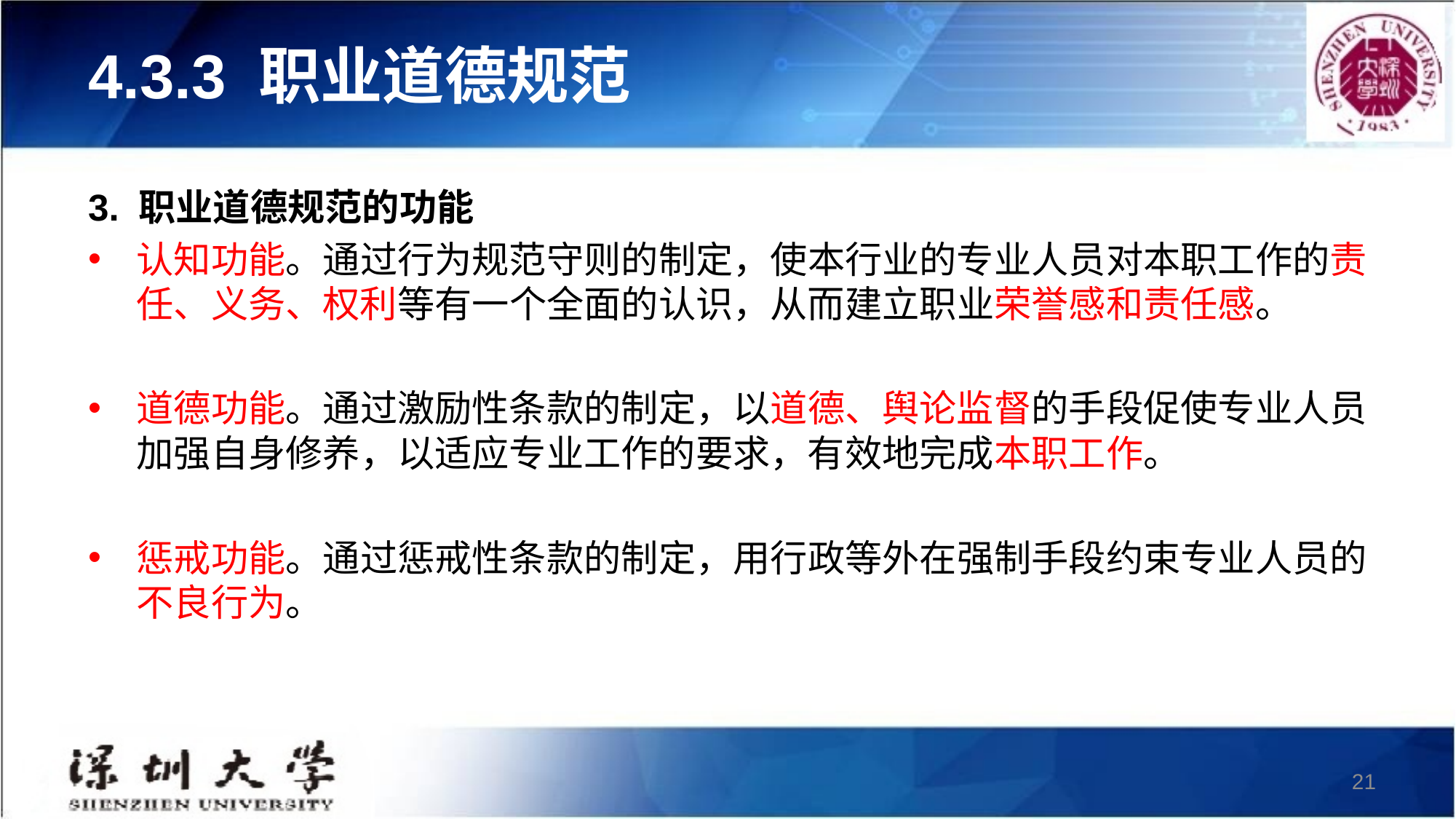

# 4.3.3 职业道德规范
3. 职业道德规范的功能
认知功能。通过行为规范守则的制定，使本行业的专业人员对本职工作的责任、义务、权利等有一个全面的认识，从而建立职业荣誉感和责任感。

道德功能。通过激励性条款的制定，以道德、舆论监督的手段促使专业人员加强自身修养，以适应专业工作的要求，有效地完成本职工作。

惩戒功能。通过惩戒性条款的制定，用行政等外在强制手段约束专业人员的不良行为。
21